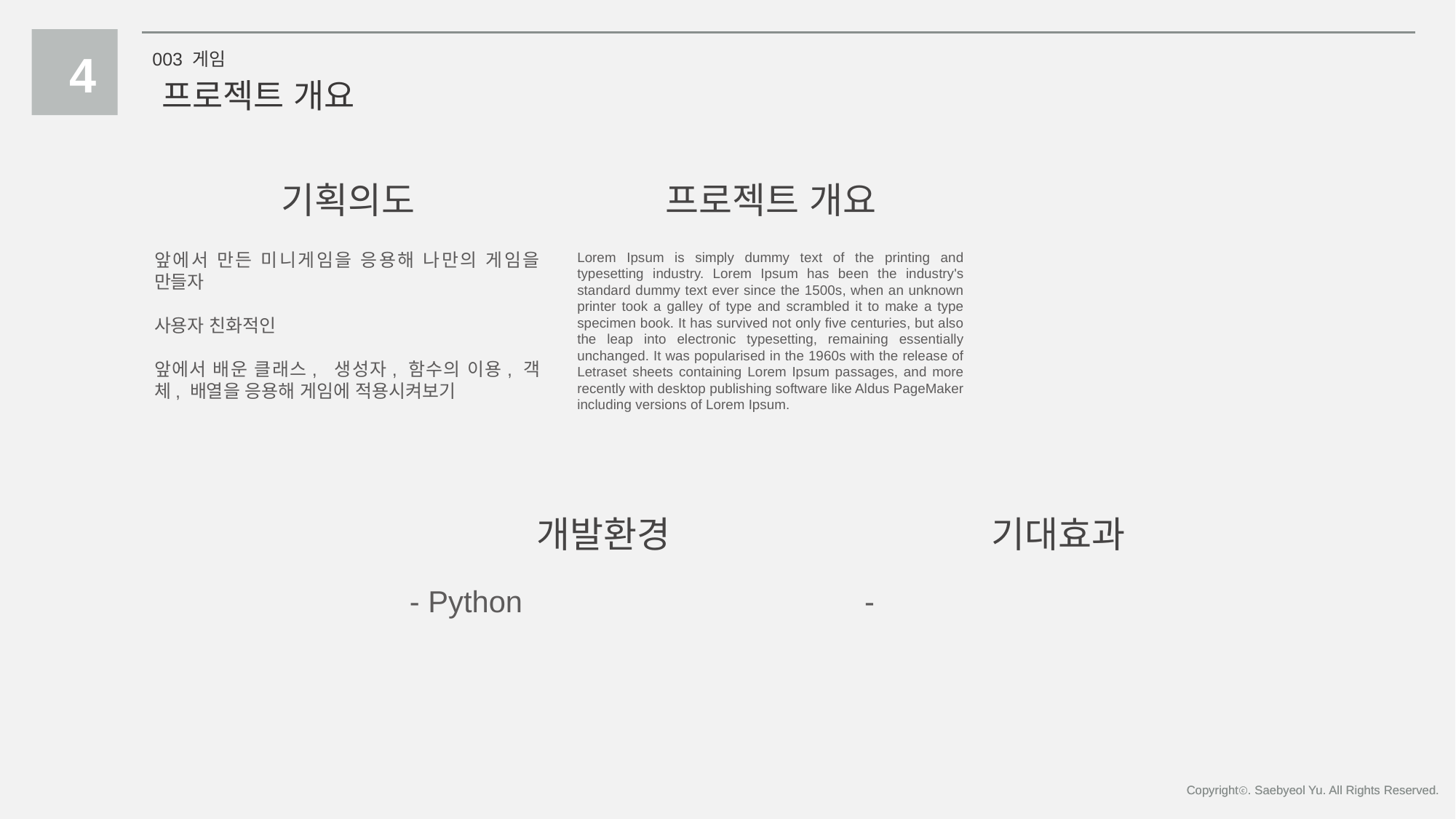

4
003 게임
프로젝트 개요
기획의도
프로젝트 개요
앞에서 만든 미니게임을 응용해 나만의 게임을 만들자

사용자 친화적인

앞에서 배운 클래스,  생성자, 함수의 이용, 객체, 배열을 응용해 게임에 적용시켜보기

Lorem Ipsum is simply dummy text of the printing and typesetting industry. Lorem Ipsum has been the industry's standard dummy text ever since the 1500s, when an unknown printer took a galley of type and scrambled it to make a type specimen book. It has survived not only five centuries, but also the leap into electronic typesetting, remaining essentially unchanged. It was popularised in the 1960s with the release of Letraset sheets containing Lorem Ipsum passages, and more recently with desktop publishing software like Aldus PageMaker including versions of Lorem Ipsum.
개발환경
기대효과
- Python

-
Copyrightⓒ. Saebyeol Yu. All Rights Reserved.